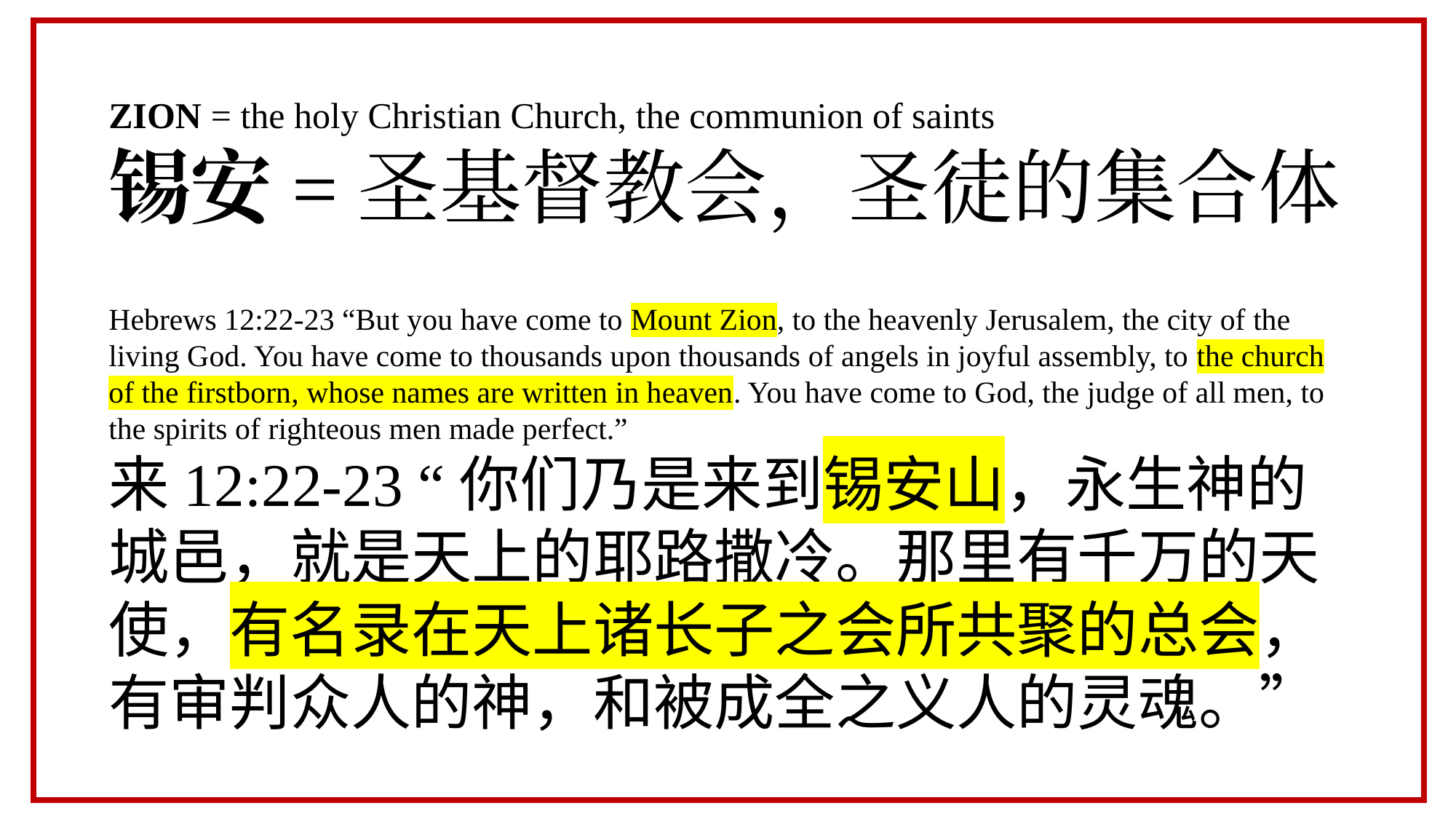

ZION = the holy Christian Church, the communion of saints
锡安=圣基督教会，圣徒的集合体
Hebrews 12:22-23 “But you have come to Mount Zion, to the heavenly Jerusalem, the city of the living God. You have come to thousands upon thousands of angels in joyful assembly, to the church of the firstborn, whose names are written in heaven. You have come to God, the judge of all men, to the spirits of righteous men made perfect.”
来12:22-23 “你们乃是来到锡安山，永生神的城邑，就是天上的耶路撒冷。那里有千万的天使，有名录在天上诸长子之会所共聚的总会，有审判众人的神，和被成全之义人的灵魂。”